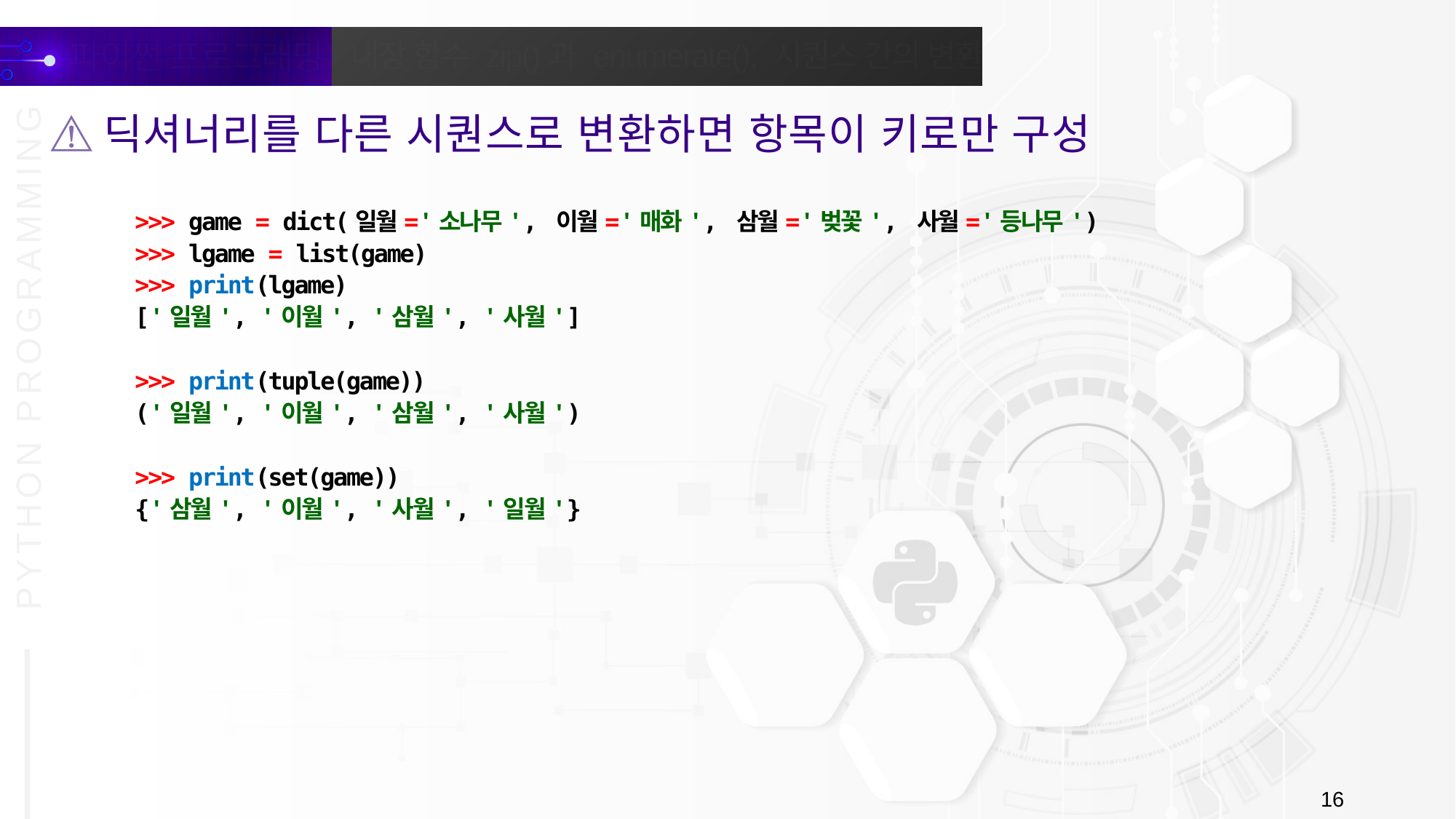

딕셔너리를 다른 시퀀스로 변환하면 항목이 키로만 구성
>>> game = dict(일월='소나무', 이월='매화', 삼월='벚꽃', 사월='등나무')
>>> lgame = list(game)
>>> print(lgame)
['일월', '이월', '삼월', '사월']

>>> print(tuple(game))
('일월', '이월', '삼월', '사월')

>>> print(set(game))
{'삼월', '이월', '사월', '일월'}

16